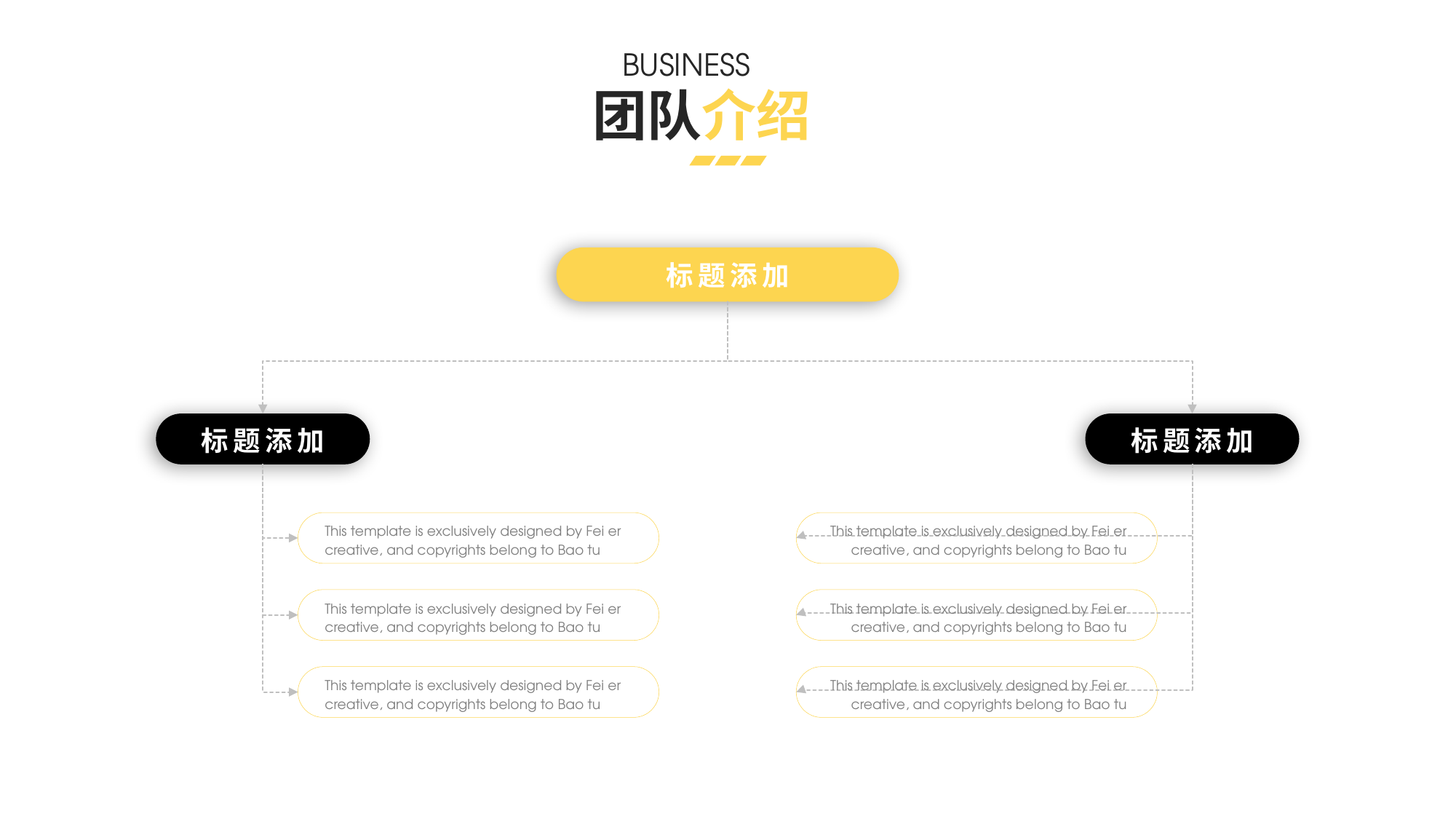

BUSINESS
团队介绍

标题添加

标题添加
标题添加

This template is exclusively designed by Fei er creative, and copyrights belong to Bao tu
This template is exclusively designed by Fei er creative, and copyrights belong to Bao tu

This template is exclusively designed by Fei er creative, and copyrights belong to Bao tu
This template is exclusively designed by Fei er creative, and copyrights belong to Bao tu

This template is exclusively designed by Fei er creative, and copyrights belong to Bao tu
This template is exclusively designed by Fei er creative, and copyrights belong to Bao tu